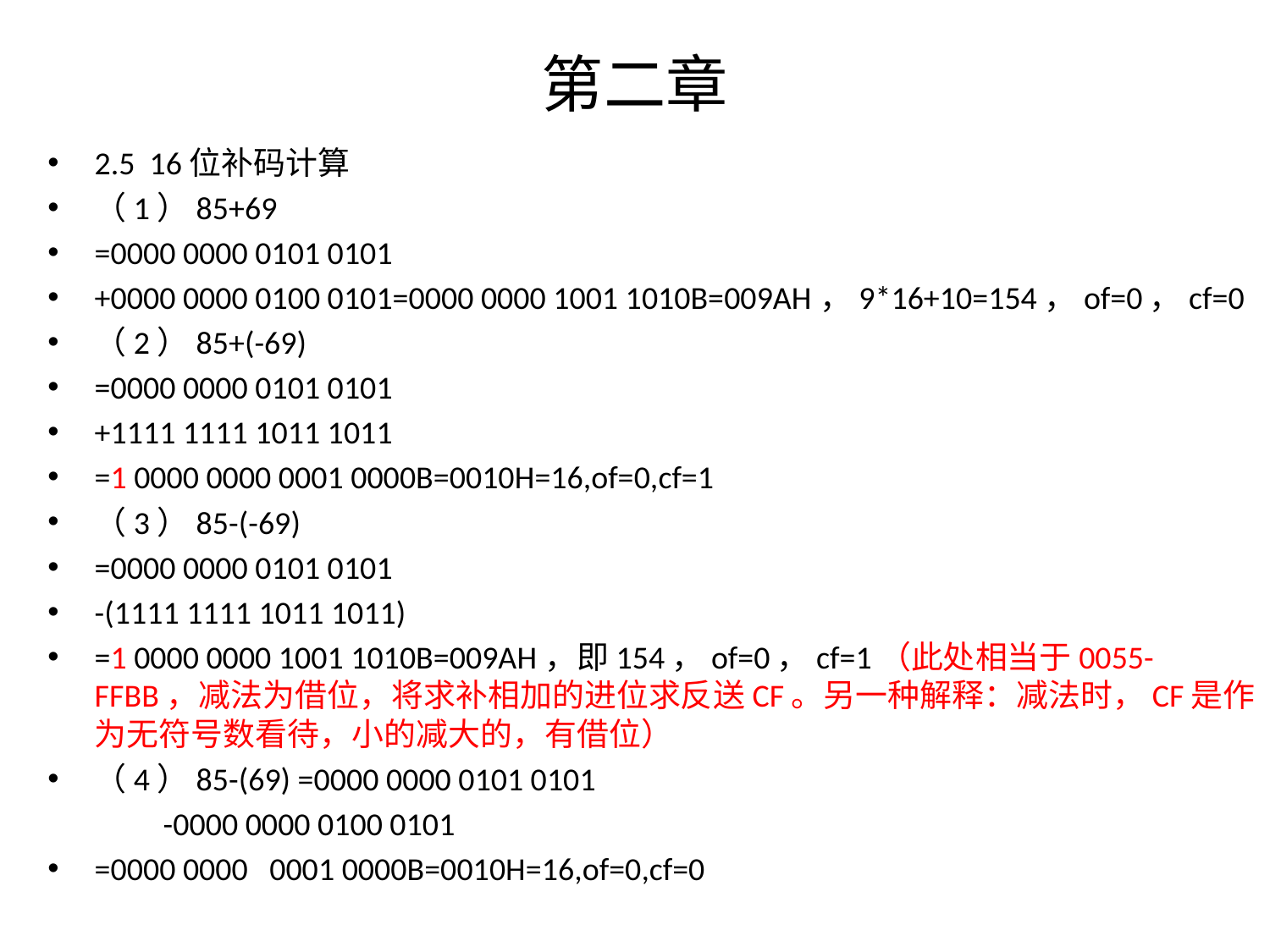

# 第二章
2.5  16位补码计算
（1）85+69
=0000 0000 0101 0101
+0000 0000 0100 0101=0000 0000 1001 1010B=009AH，9*16+10=154，of=0，cf=0
（2）85+(-69)
=0000 0000 0101 0101
+1111 1111 1011 1011
=1 0000 0000 0001 0000B=0010H=16,of=0,cf=1
（3）85-(-69)
=0000 0000 0101 0101
-(1111 1111 1011 1011)
=1 0000 0000 1001 1010B=009AH，即154，of=0，cf=1（此处相当于0055-FFBB，减法为借位，将求补相加的进位求反送CF。另一种解释：减法时，CF是作为无符号数看待，小的减大的，有借位）
（4）85-(69) =0000 0000 0101 0101
		-0000 0000 0100 0101
=0000 0000   0001 0000B=0010H=16,of=0,cf=0